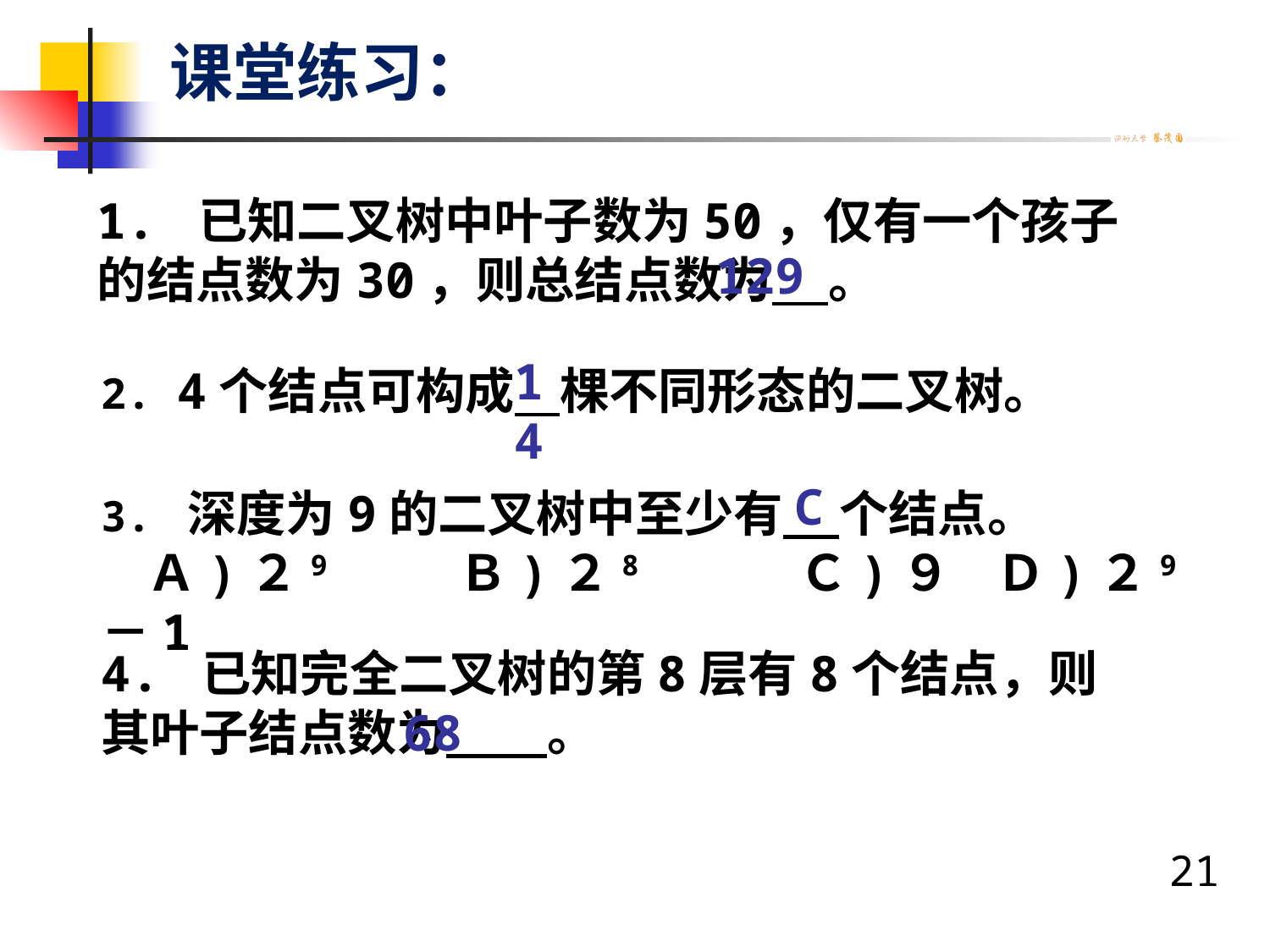

课堂练习：
1. 已知二叉树中叶子数为50，仅有一个孩子的结点数为30，则总结点数为     。
129
14
2. 4个结点可构成    棵不同形态的二叉树。
C
3. 深度为9的二叉树中至少有     个结点。
   Ａ)２9    Ｂ)２8     Ｃ)９    Ｄ)２9－1
4. 已知完全二叉树的第8层有8个结点，则其叶子结点数为         。
68
21